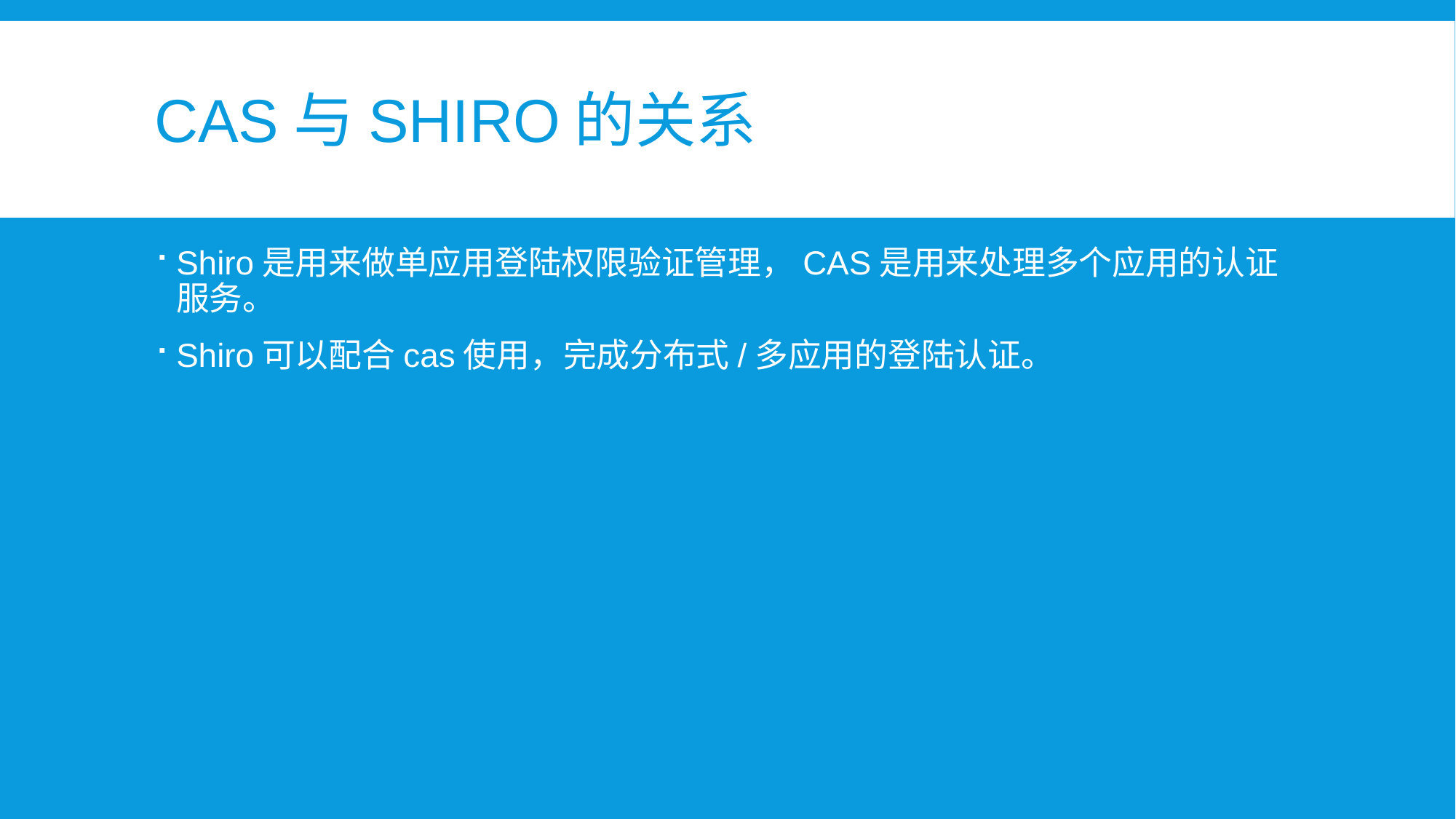

# Cas与shiro的关系
Shiro是用来做单应用登陆权限验证管理，CAS是用来处理多个应用的认证服务。
Shiro可以配合cas使用，完成分布式/多应用的登陆认证。